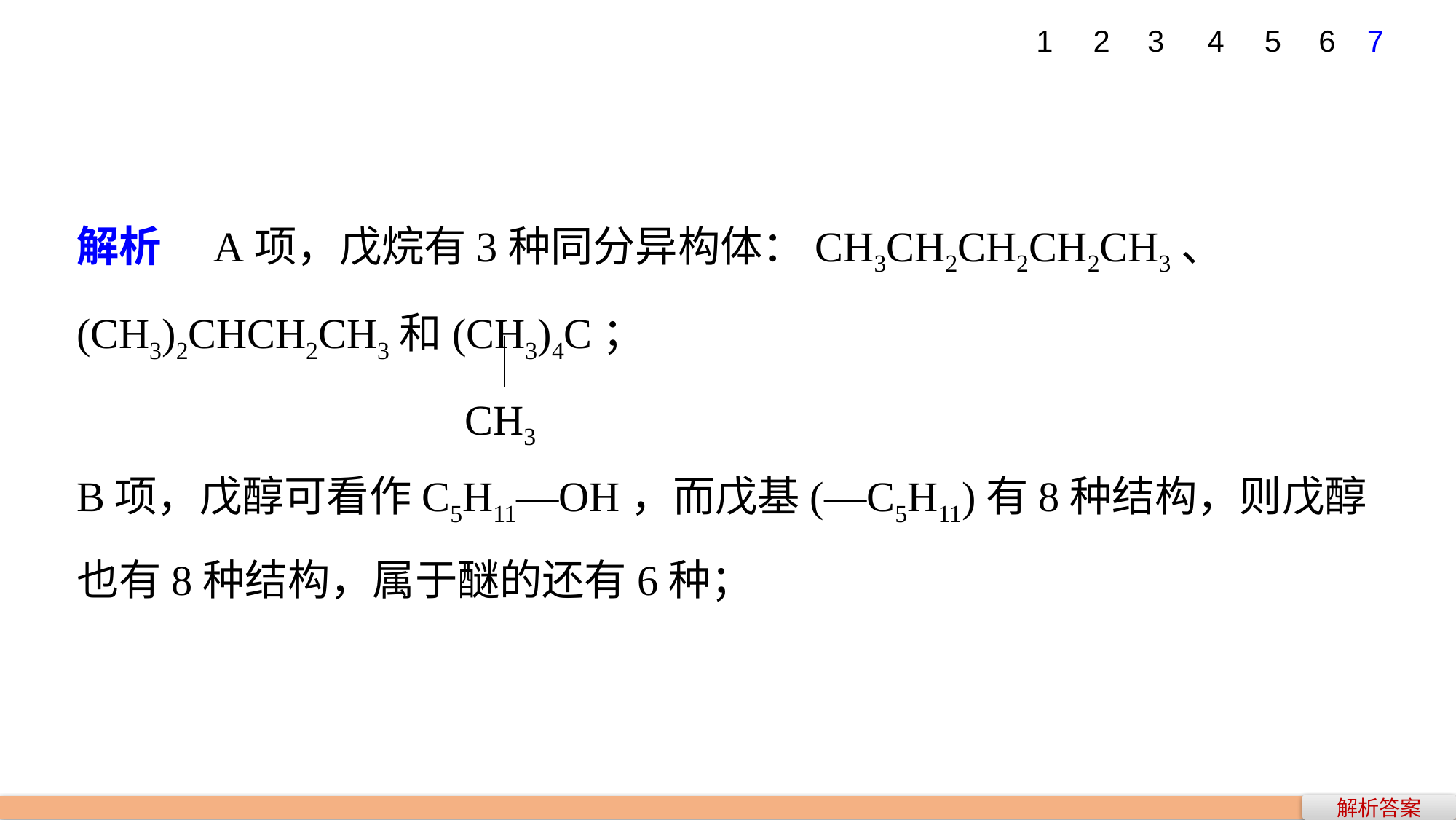

7
1
2
3
4
5
6
解析　A项，戊烷有3种同分异构体：CH3CH2CH2CH2CH3、(CH3)2CHCH2CH3和(CH3)4C；

B项，戊醇可看作C5H11—OH，而戊基(—C5H11)有8种结构，则戊醇也有8种结构，属于醚的还有6种；

CH3
解析答案